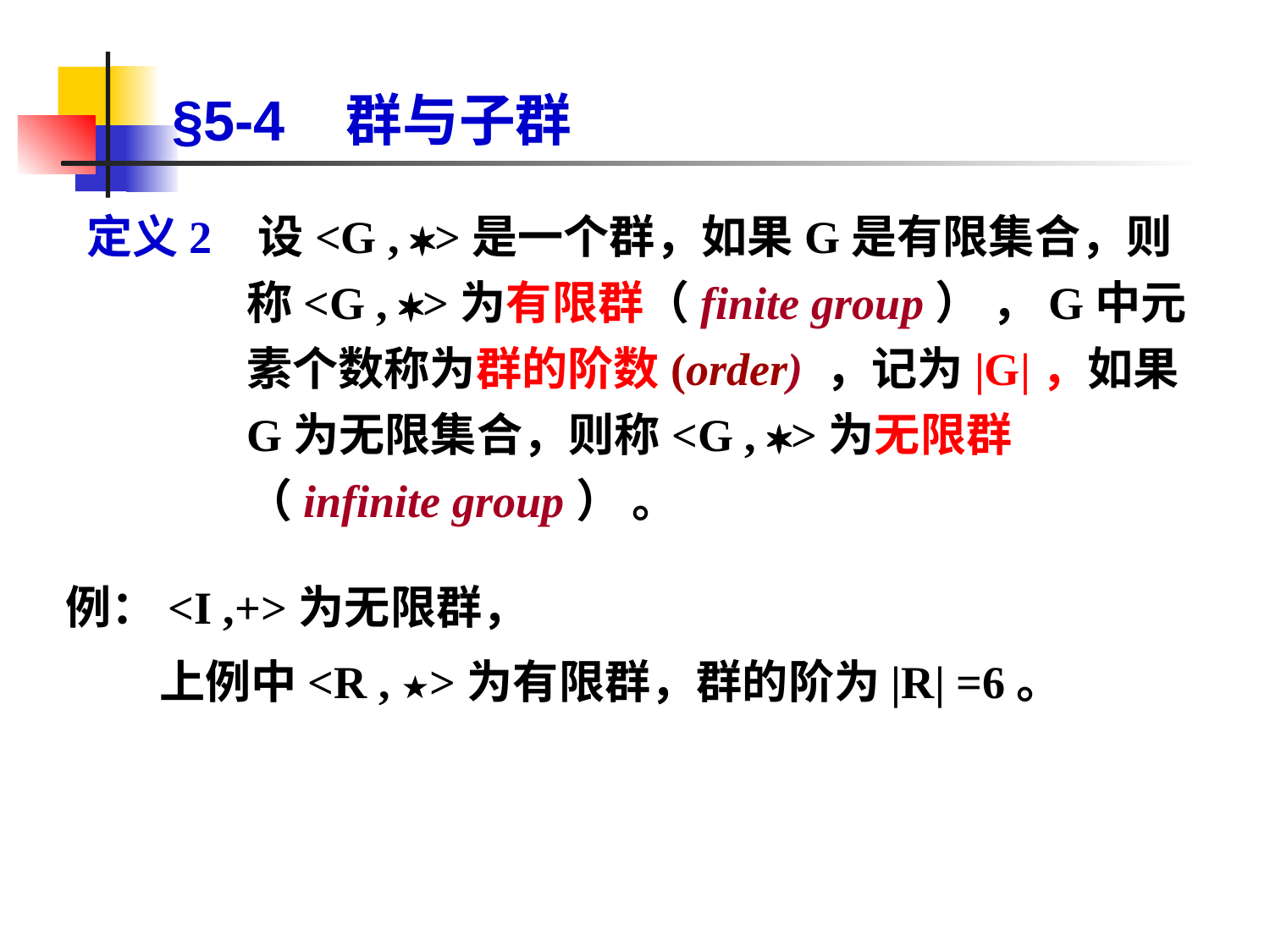

# §5-4   群与子群
定义2   设<G , ∗>是一个群，如果G是有限集合，则称<G , ∗>为有限群（finite group） ，G中元素个数称为群的阶数(order) ，记为|G|，如果G为无限集合，则称<G , ∗>为无限群 （infinite group） 。
例：<I ,+>为无限群，
        上例中<R , ★>为有限群，群的阶为|R| =6。
23